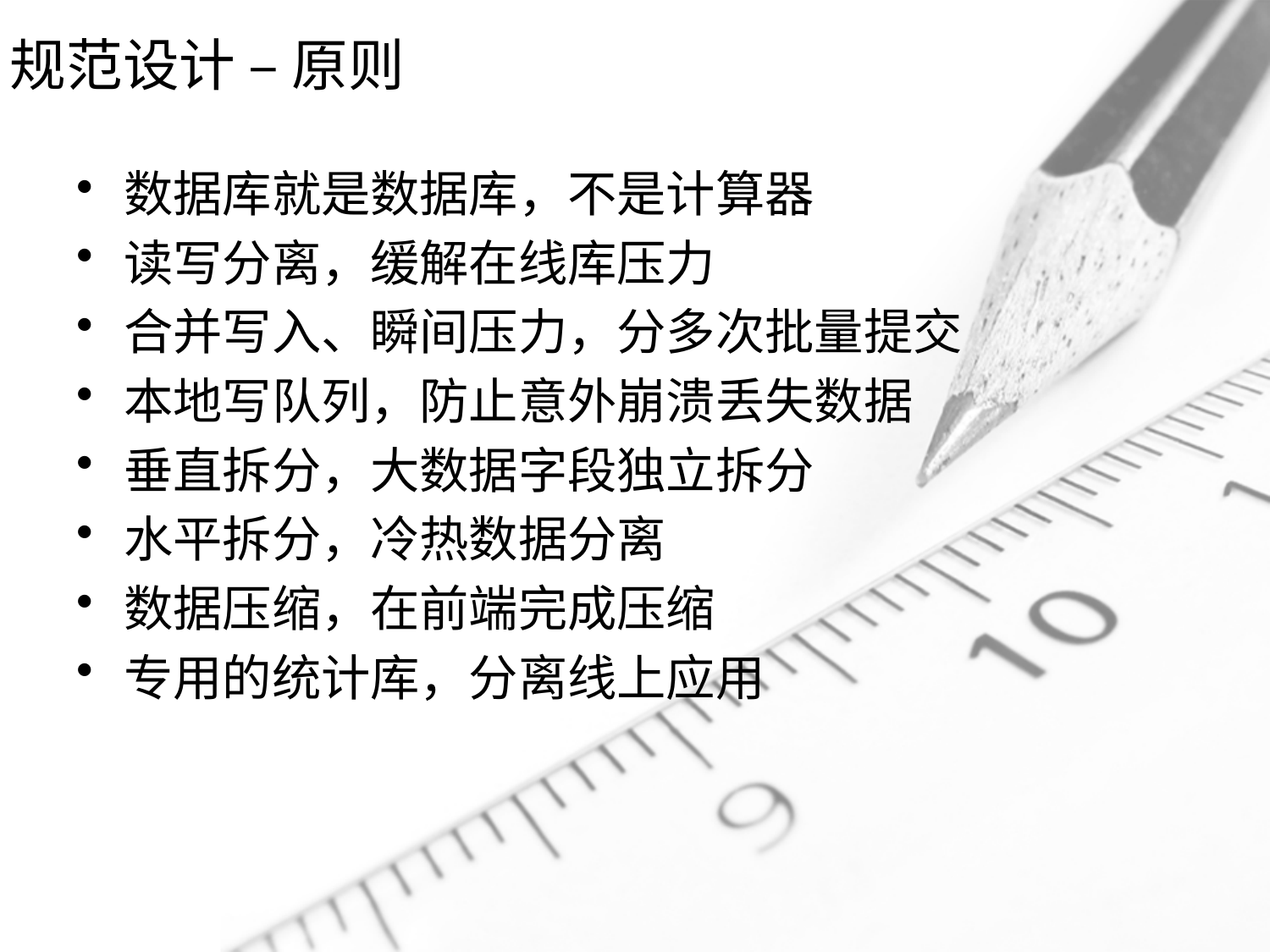

# 规范设计 – 原则
数据库就是数据库，不是计算器
读写分离，缓解在线库压力
合并写入、瞬间压力，分多次批量提交
本地写队列，防止意外崩溃丢失数据
垂直拆分，大数据字段独立拆分
水平拆分，冷热数据分离
数据压缩，在前端完成压缩
专用的统计库，分离线上应用